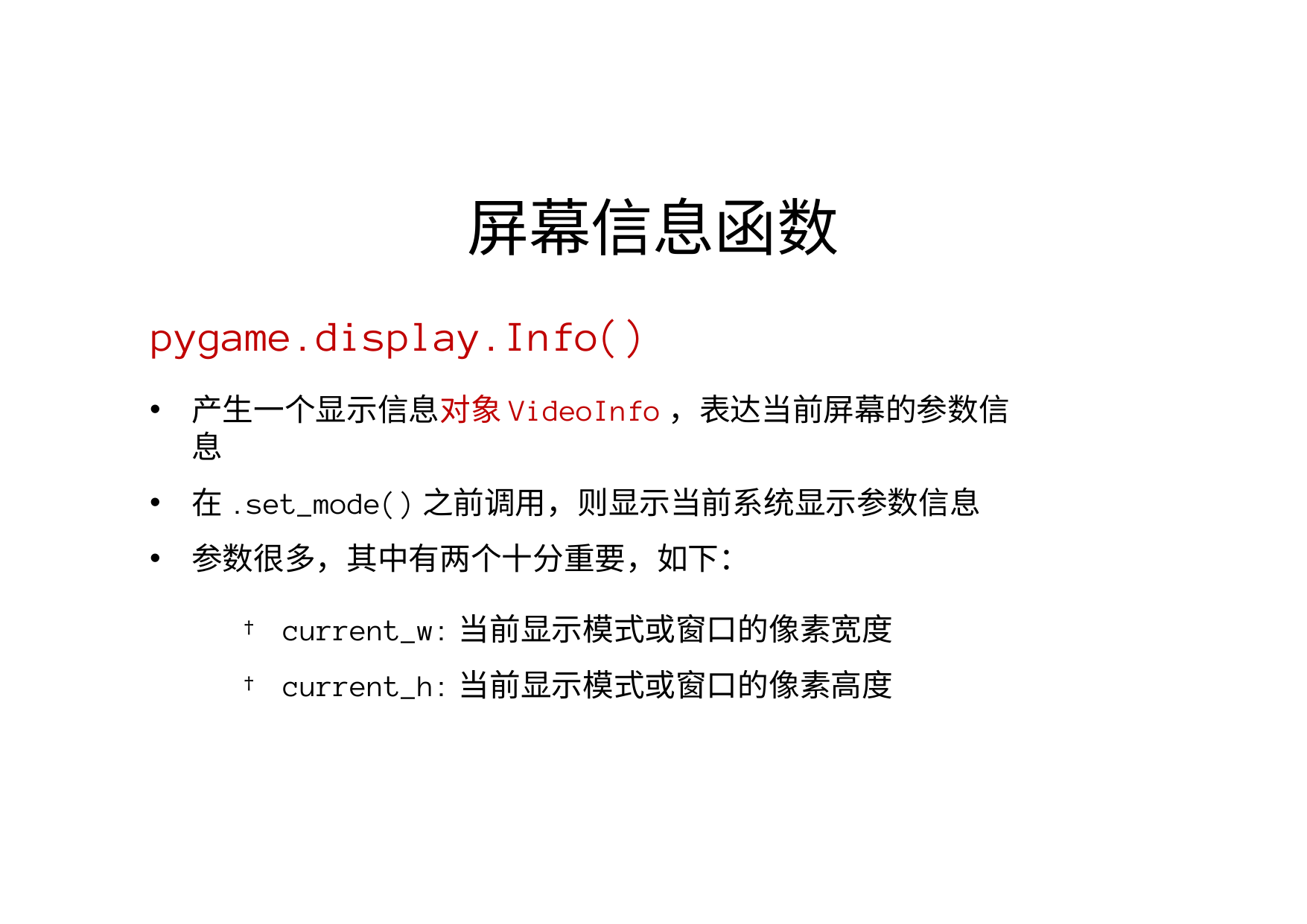

# 屏幕信息函数
pygame.display.Info()
产生一个显示信息对象VideoInfo，表达当前屏幕的参数信息
在.set_mode()之前调用，则显示当前系统显示参数信息
参数很多，其中有两个十分重要，如下：
† current_w:当前显示模式或窗口的像素宽度
† current_h:当前显示模式或窗口的像素高度